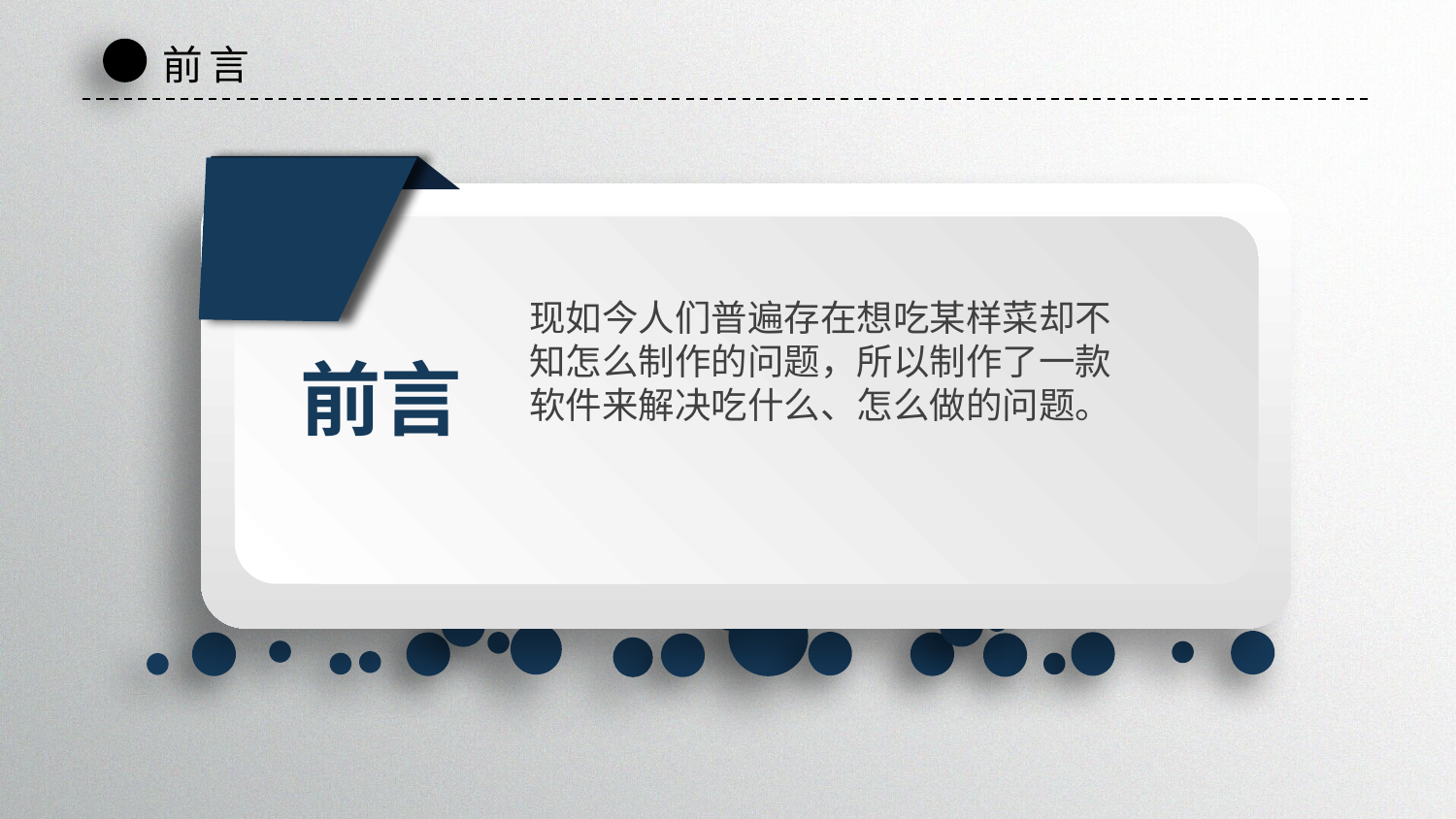

前言

现如今人们普遍存在想吃某样菜却不知怎么制作的问题，所以制作了一款软件来解决吃什么、怎么做的问题。
前言